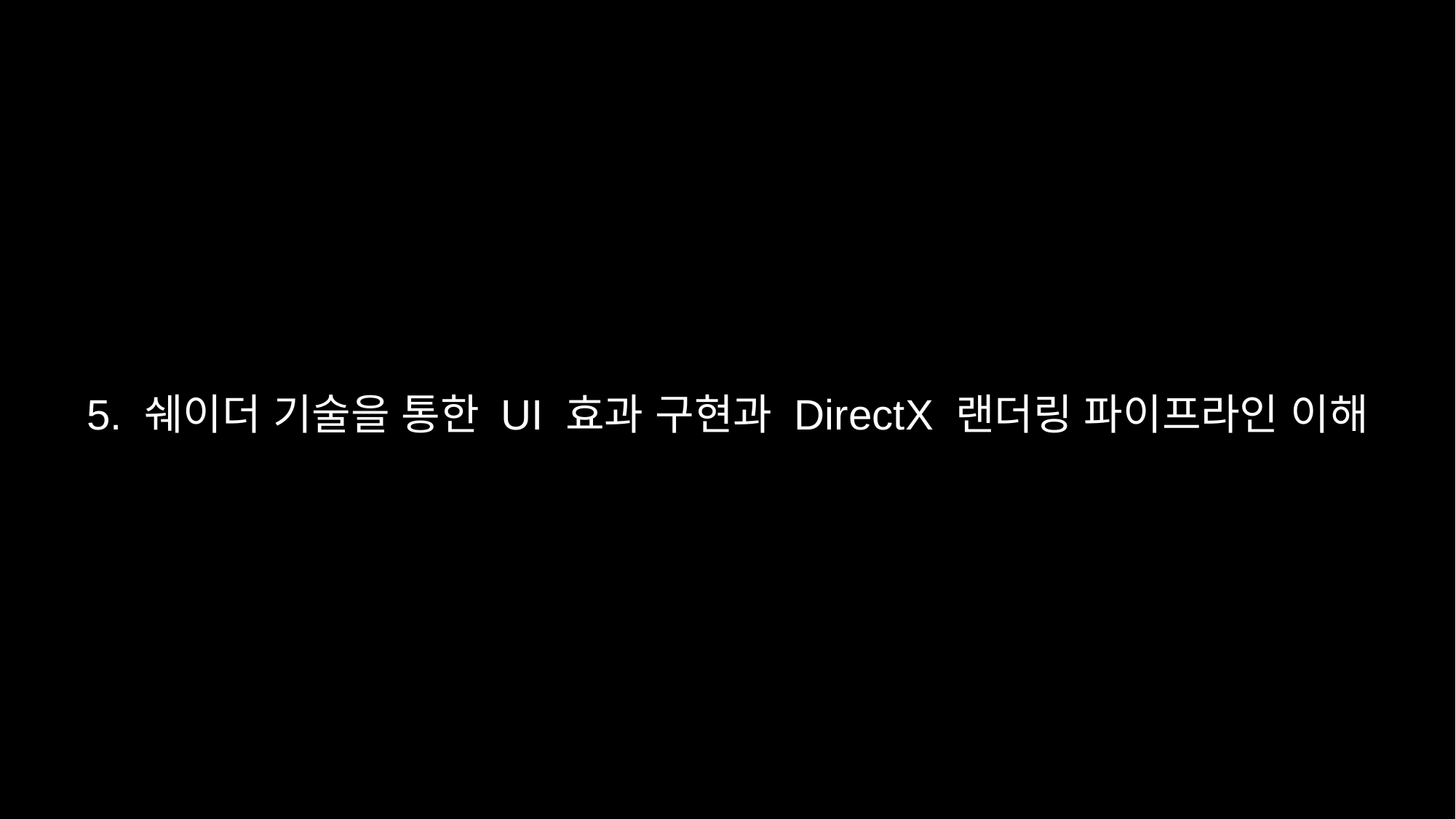

5. 쉐이더 기술을 통한 UI 효과 구현과 DirectX 랜더링 파이프라인 이해